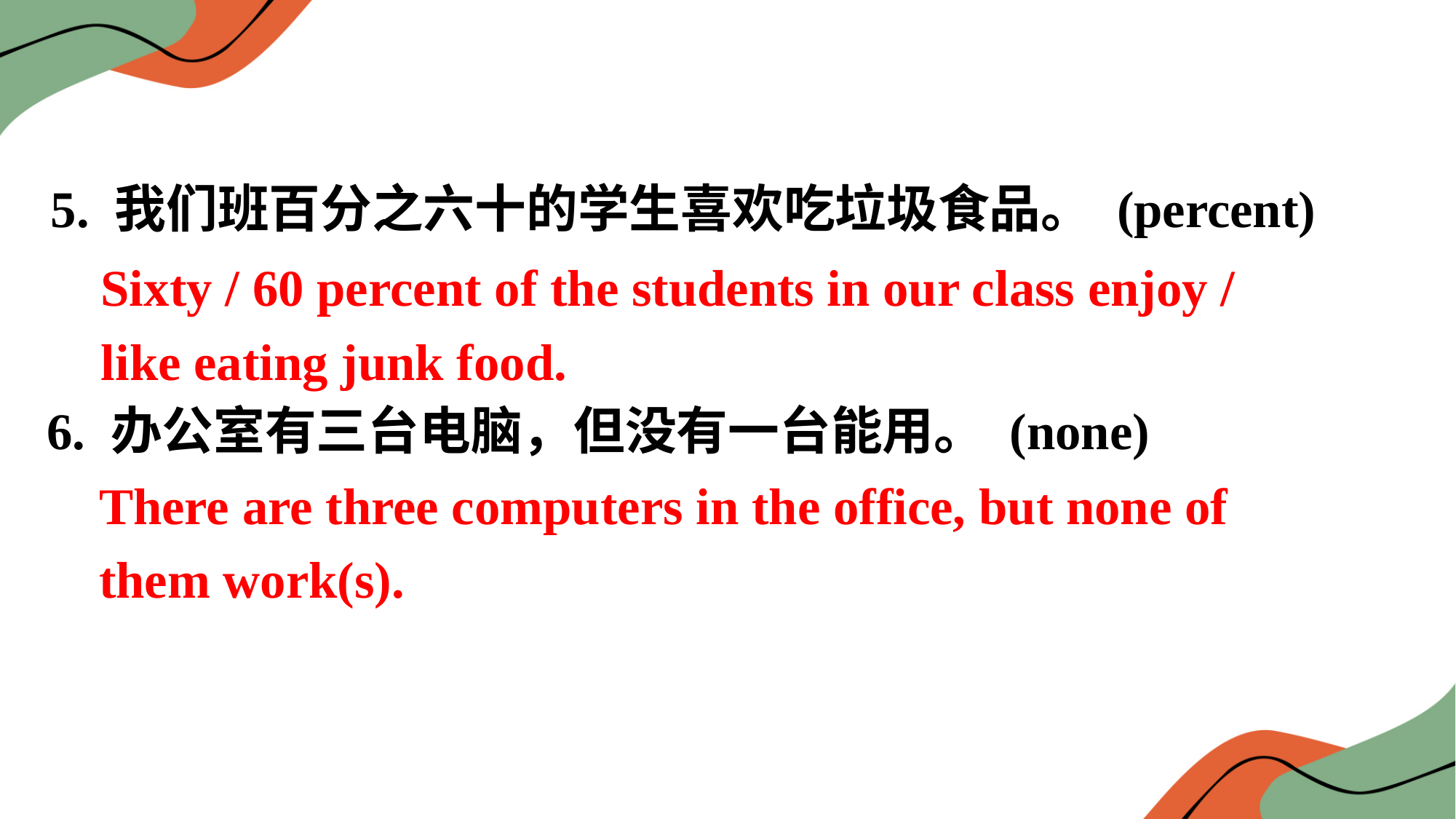

5. 我们班百分之六十的学生喜欢吃垃圾食品。 (percent)
Sixty / 60 percent of the students in our class enjoy / like eating junk food.
6. 办公室有三台电脑，但没有一台能用。 (none)
There are three computers in the office, but none of them work(s).